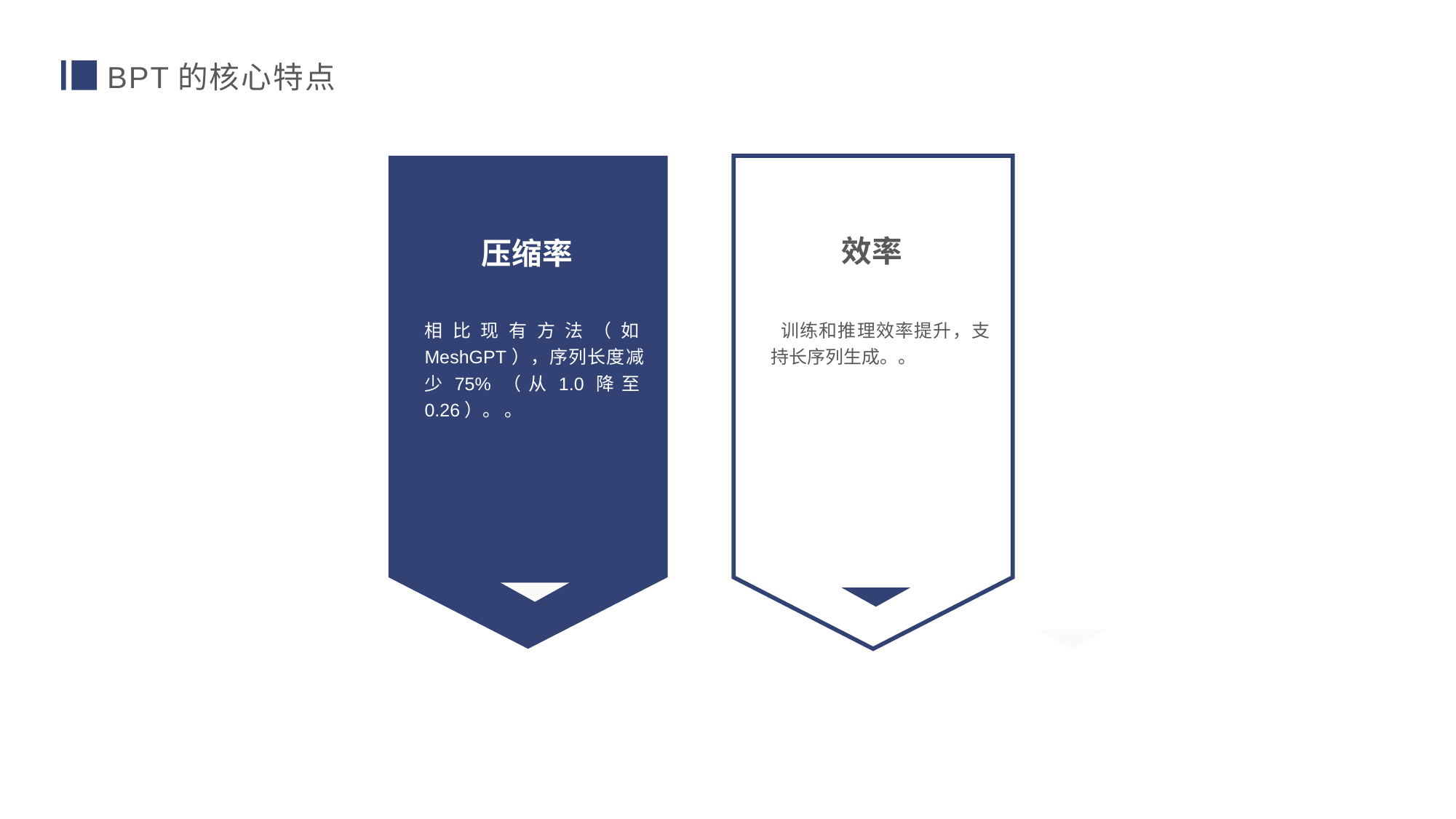

BPT的核心特点

效率
压缩率
相比现有方法（如MeshGPT），序列长度减少75%（从1.0降至0.26）。 。

 训练和推理效率提升，支持长序列生成。。